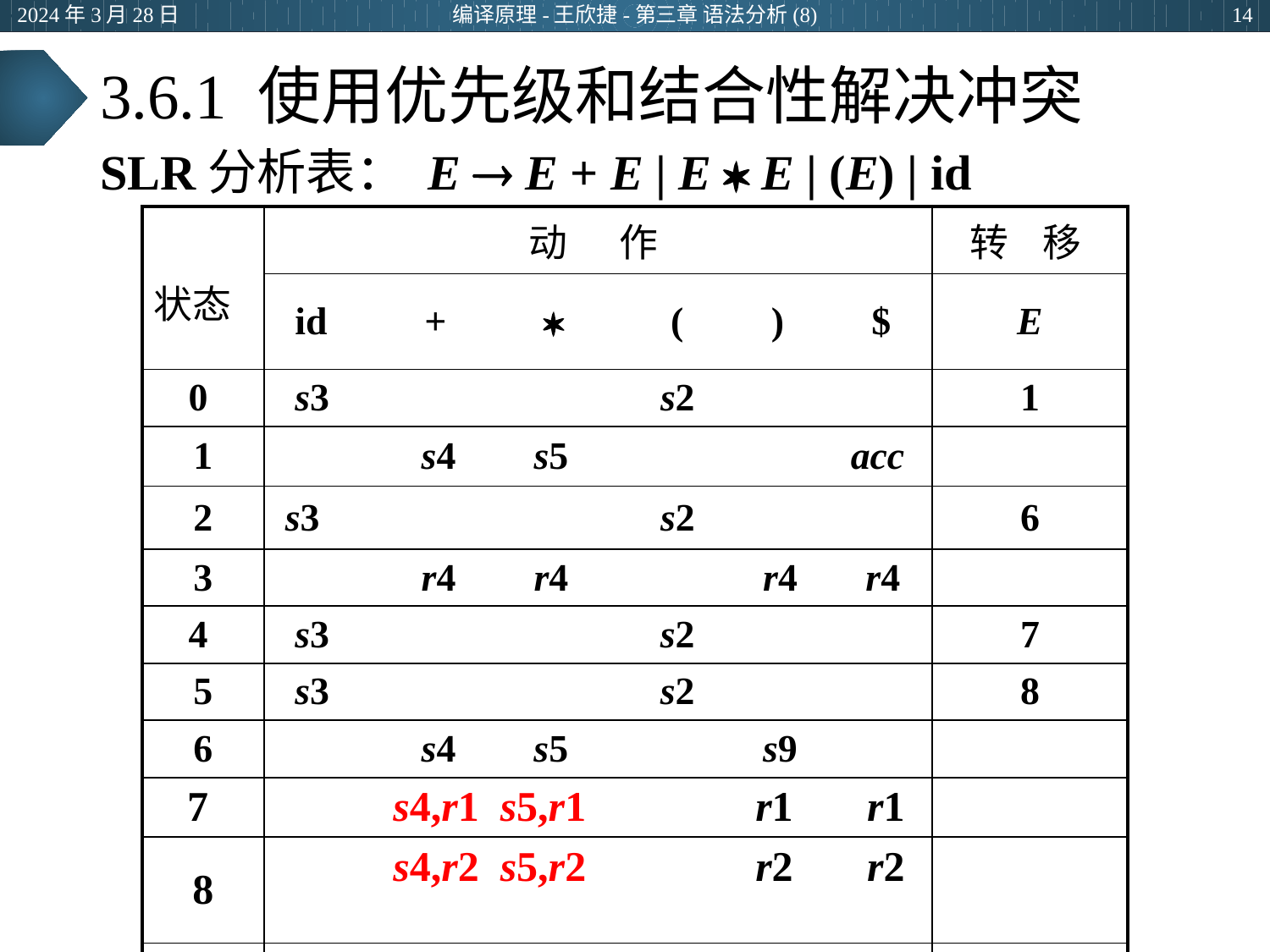

2024年3月28日
编译原理-王欣捷-第三章 语法分析(8)
14
# 3.6.1 使用优先级和结合性解决冲突
SLR分析表： E → E + E | E ∗ E | (E) | id

| 状态 | 动 作 | 转 移 |
| --- | --- | --- |
|  | id + ∗ ( ) $ | E |
| 0 | s3 s2 | 1 |
| 1 | s4 s5 acc |  |
| 2 | s3 s2 | 6 |
| 3 | r4 r4 r4 r4 |  |
| 4 | s3 s2 | 7 |
| 5 | s3 s2 | 8 |
| 6 | s4 s5 s9 |  |
| 7 | s4,r1 s5,r1 r1 r1 |  |
| 8 | s4,r2 s5,r2 r2 r2 |  |
| 9 | r3 r3 r3 r3 |  |